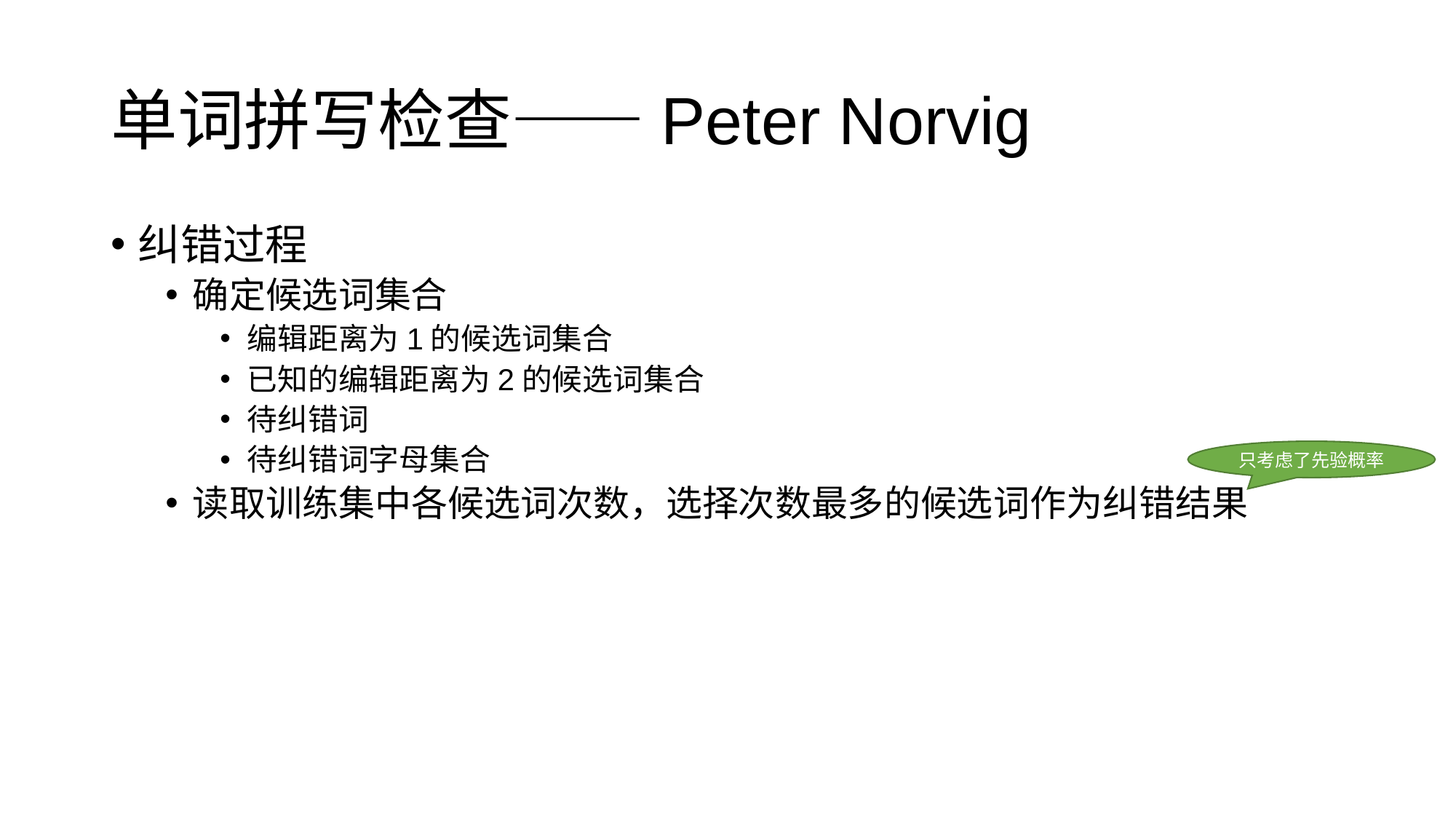

# 单词拼写检查——Peter Norvig
纠错过程
确定候选词集合
编辑距离为1的候选词集合
已知的编辑距离为2的候选词集合
待纠错词
待纠错词字母集合
读取训练集中各候选词次数，选择次数最多的候选词作为纠错结果

只考虑了先验概率